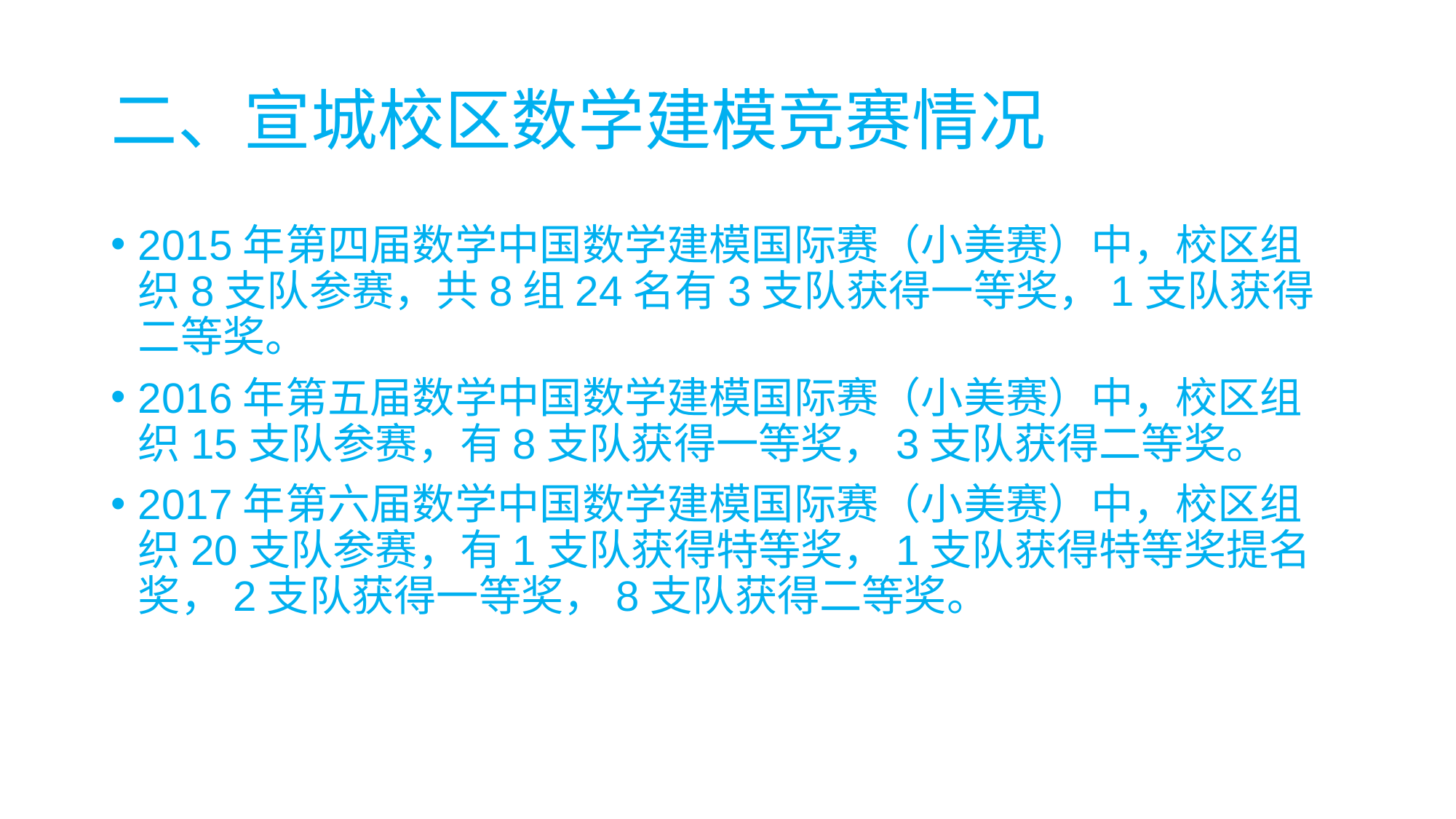

# 二、宣城校区数学建模竞赛情况
2015年第四届数学中国数学建模国际赛（小美赛）中，校区组织8支队参赛，共8组24名有3支队获得一等奖，1支队获得二等奖。
2016年第五届数学中国数学建模国际赛（小美赛）中，校区组织15支队参赛，有8支队获得一等奖，3支队获得二等奖。
2017年第六届数学中国数学建模国际赛（小美赛）中，校区组织20支队参赛，有1支队获得特等奖，1支队获得特等奖提名奖，2支队获得一等奖，8支队获得二等奖。